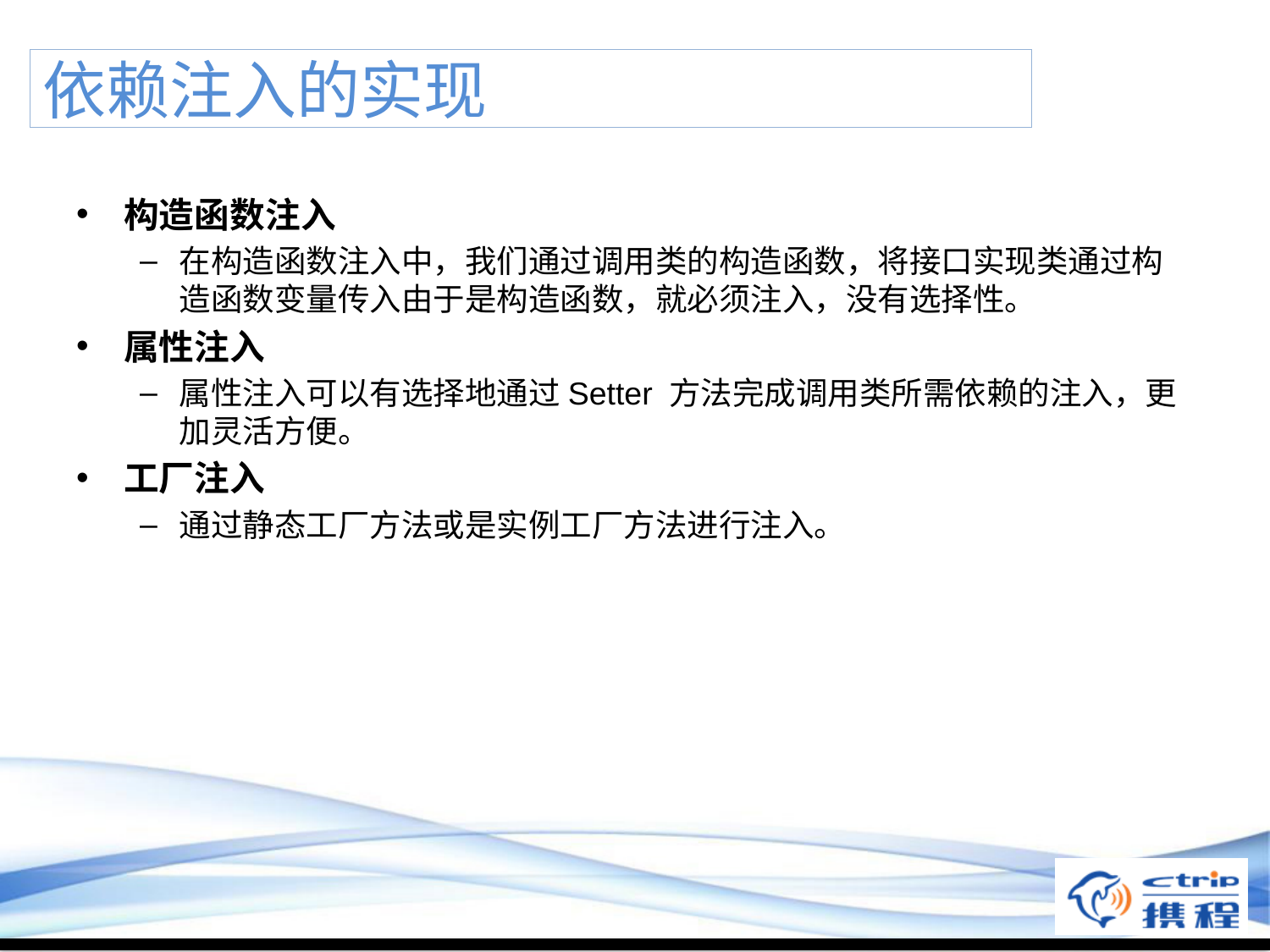

# 依赖注入的实现
构造函数注入
在构造函数注入中，我们通过调用类的构造函数，将接口实现类通过构造函数变量传入由于是构造函数，就必须注入，没有选择性。
属性注入
属性注入可以有选择地通过Setter 方法完成调用类所需依赖的注入，更加灵活方便。
工厂注入
通过静态工厂方法或是实例工厂方法进行注入。